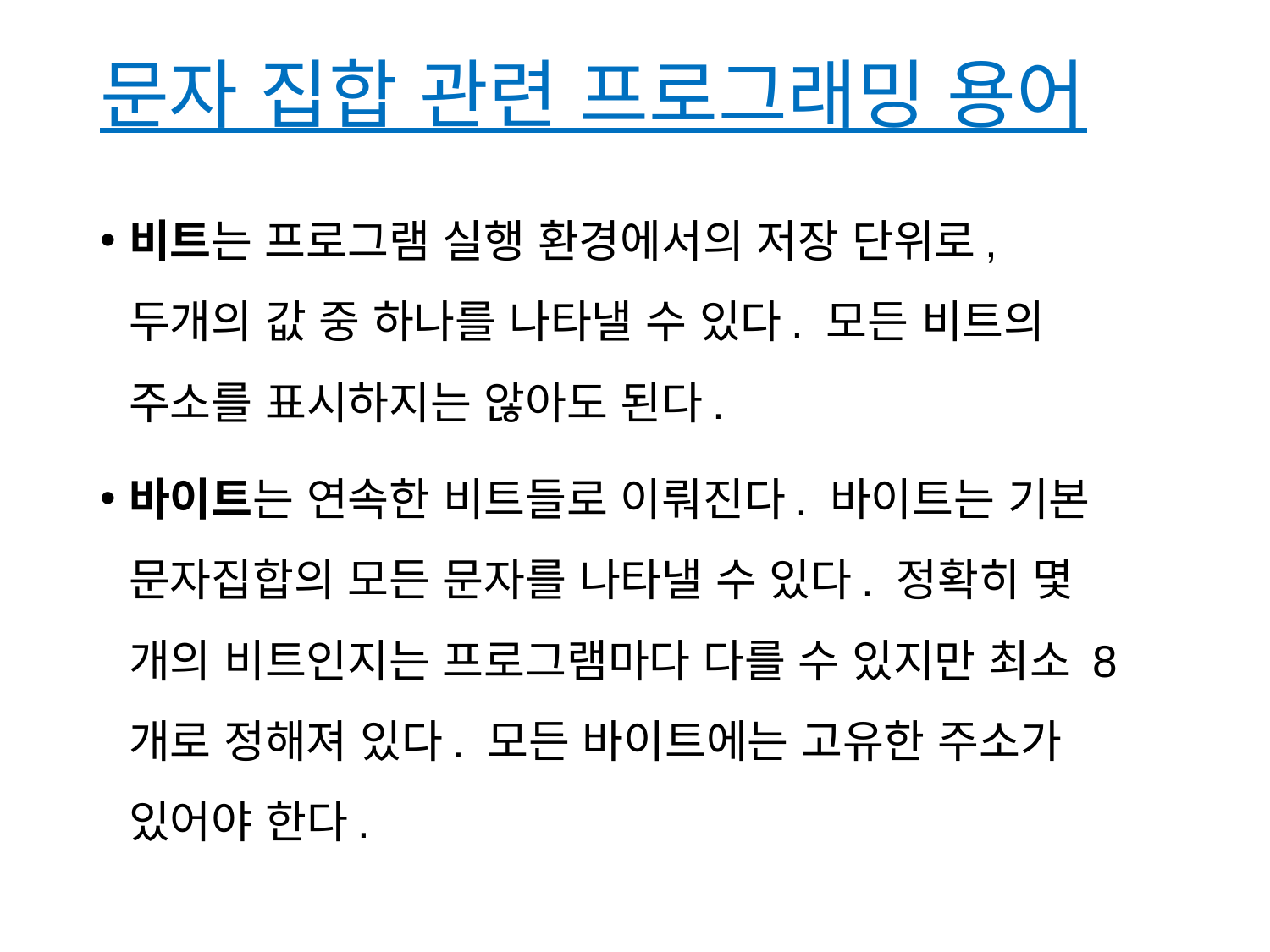

# 문자 집합 관련 프로그래밍 용어
비트는 프로그램 실행 환경에서의 저장 단위로, 두개의 값 중 하나를 나타낼 수 있다. 모든 비트의 주소를 표시하지는 않아도 된다.
바이트는 연속한 비트들로 이뤄진다. 바이트는 기본 문자집합의 모든 문자를 나타낼 수 있다. 정확히 몇 개의 비트인지는 프로그램마다 다를 수 있지만 최소 8개로 정해져 있다. 모든 바이트에는 고유한 주소가 있어야 한다.